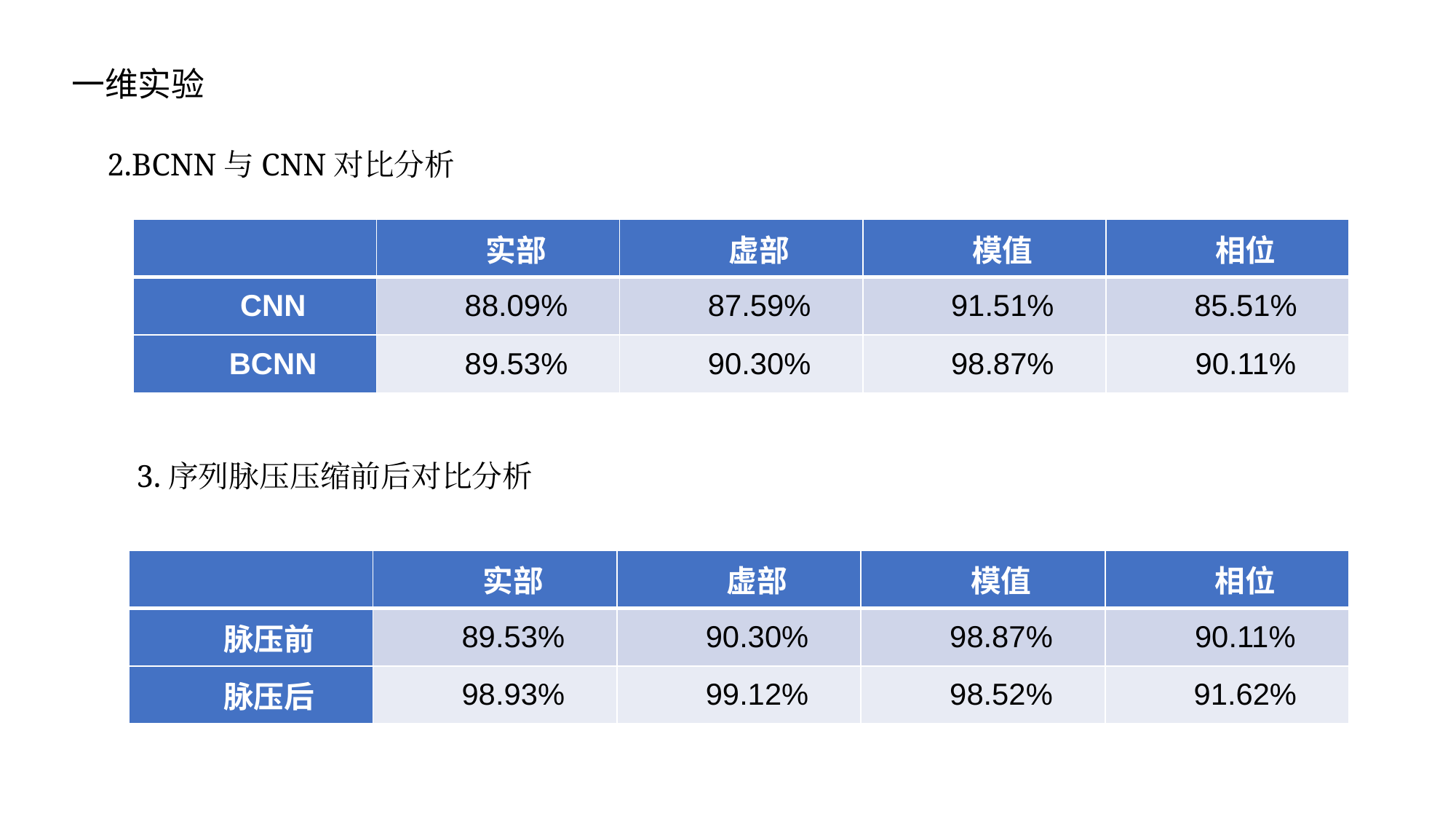

一维实验
2.BCNN与CNN对比分析
|  | 实部 | 虚部 | 模值 | 相位 |
| --- | --- | --- | --- | --- |
| CNN | 88.09% | 87.59% | 91.51% | 85.51% |
| BCNN | 89.53% | 90.30% | 98.87% | 90.11% |
3.序列脉压压缩前后对比分析
|  | 实部 | 虚部 | 模值 | 相位 |
| --- | --- | --- | --- | --- |
| 脉压前 | 89.53% | 90.30% | 98.87% | 90.11% |
| 脉压后 | 98.93% | 99.12% | 98.52% | 91.62% |